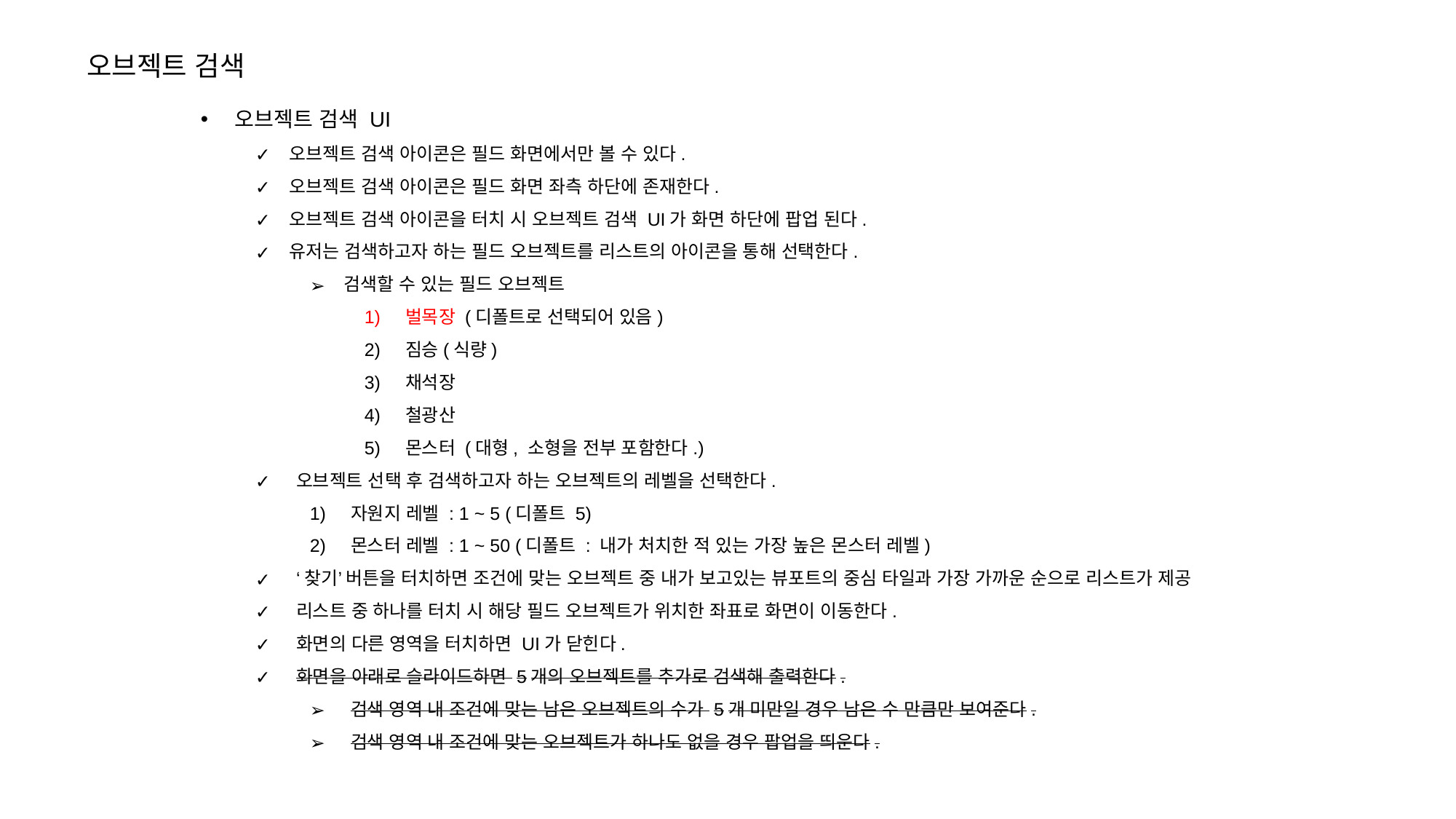

오브젝트 검색
오브젝트 검색 UI
오브젝트 검색 아이콘은 필드 화면에서만 볼 수 있다.
오브젝트 검색 아이콘은 필드 화면 좌측 하단에 존재한다.
오브젝트 검색 아이콘을 터치 시 오브젝트 검색 UI가 화면 하단에 팝업 된다.
유저는 검색하고자 하는 필드 오브젝트를 리스트의 아이콘을 통해 선택한다.
검색할 수 있는 필드 오브젝트
벌목장 (디폴트로 선택되어 있음)
짐승(식량)
채석장
철광산
몬스터 (대형, 소형을 전부 포함한다.)
오브젝트 선택 후 검색하고자 하는 오브젝트의 레벨을 선택한다.
자원지 레벨 : 1 ~ 5 (디폴트 5)
몬스터 레벨 : 1 ~ 50 (디폴트 : 내가 처치한 적 있는 가장 높은 몬스터 레벨)
‘찾기’ 버튼을 터치하면 조건에 맞는 오브젝트 중 내가 보고있는 뷰포트의 중심 타일과 가장 가까운 순으로 리스트가 제공
리스트 중 하나를 터치 시 해당 필드 오브젝트가 위치한 좌표로 화면이 이동한다.
화면의 다른 영역을 터치하면 UI가 닫힌다.
화면을 아래로 슬라이드하면 5개의 오브젝트를 추가로 검색해 출력한다.
검색 영역 내 조건에 맞는 남은 오브젝트의 수가 5개 미만일 경우 남은 수 만큼만 보여준다.
검색 영역 내 조건에 맞는 오브젝트가 하나도 없을 경우 팝업을 띄운다.